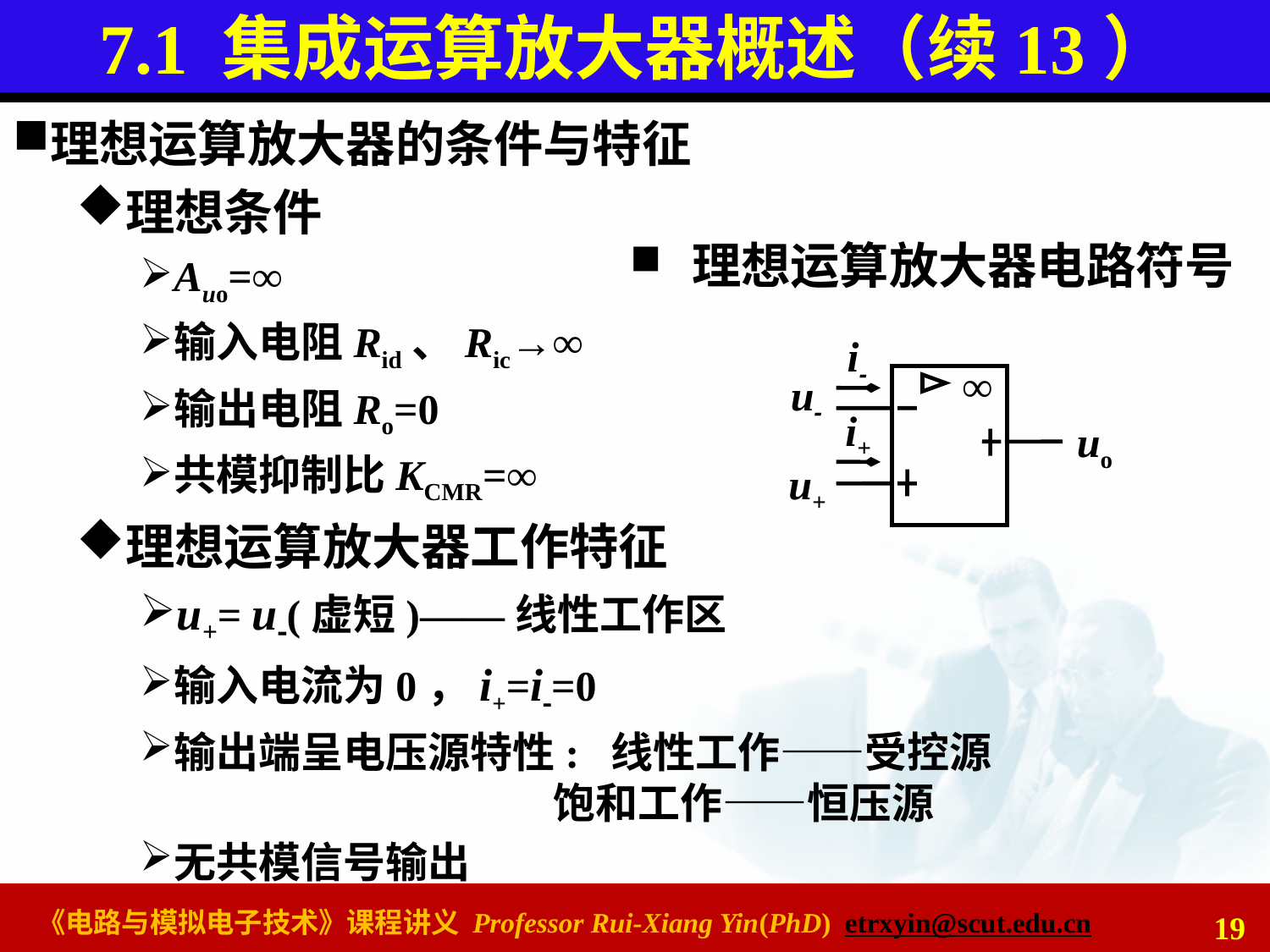

# 7.1 集成运算放大器概述（续13）
理想运算放大器的条件与特征
理想条件
Auo=∞
输入电阻Rid、Ric→∞
输出电阻Ro=0
共模抑制比KCMR=∞
理想运算放大器工作特征
u+= u−(虚短)——线性工作区
输入电流为0，i+=i−=0
输出端呈电压源特性:  线性工作——受控源
                                        饱和工作——恒压源
无共模信号输出
  理想运算放大器电路符号
i-
∞

u-

i+
uo
u+

19